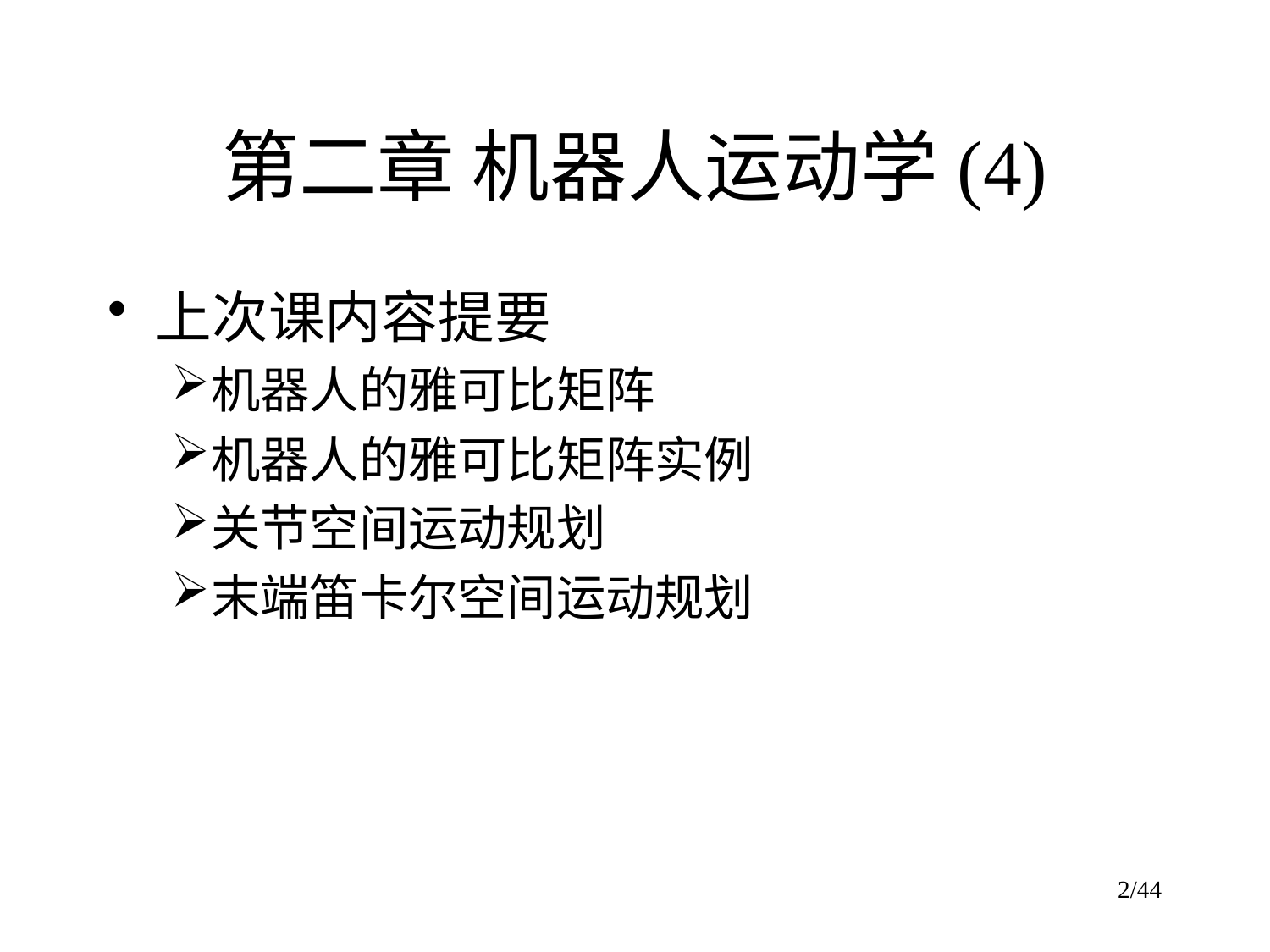

# 第二章 机器人运动学(4)
上次课内容提要
机器人的雅可比矩阵
机器人的雅可比矩阵实例
关节空间运动规划
末端笛卡尔空间运动规划
2/44